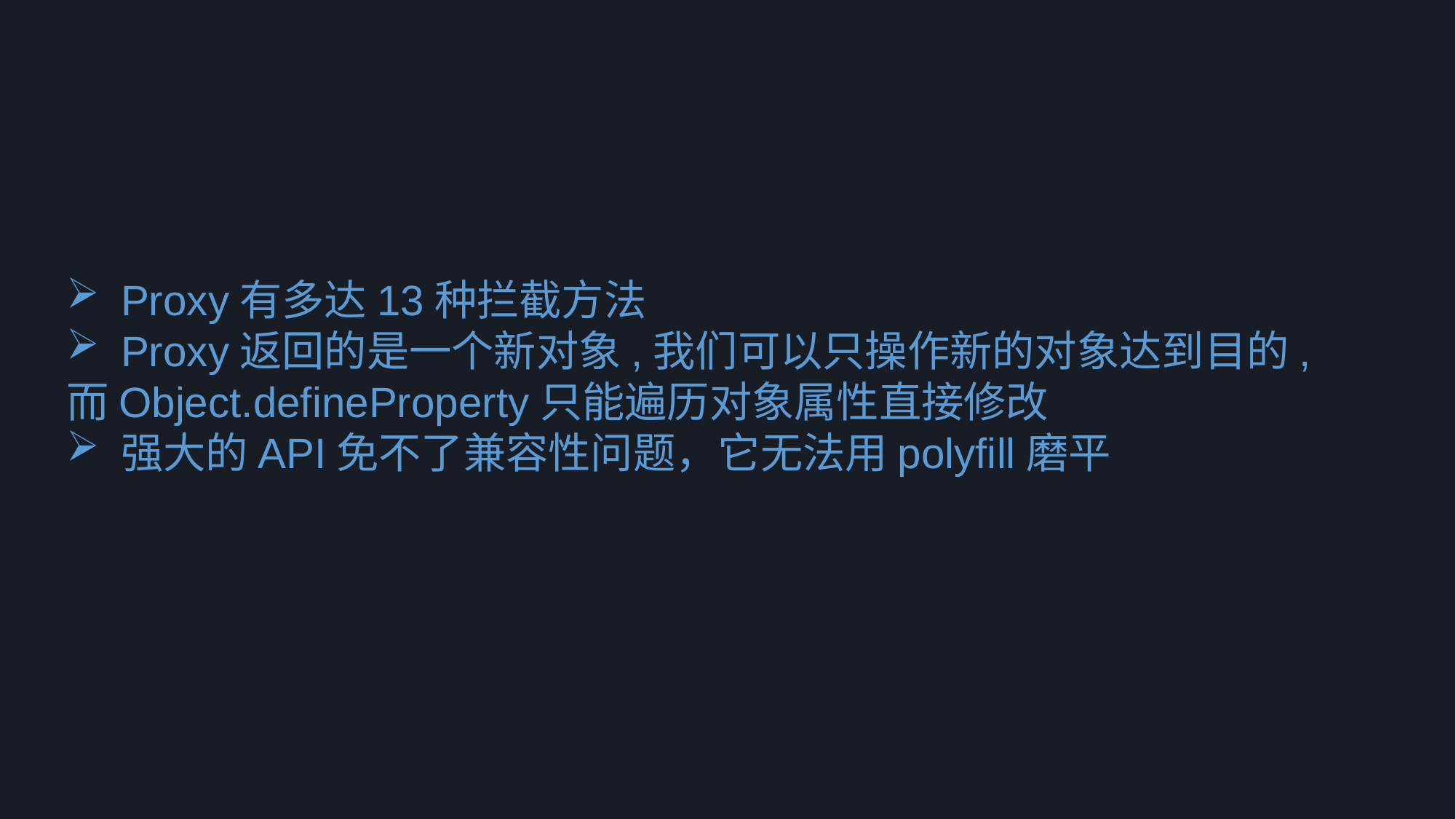

Proxy有多达13种拦截方法
Proxy返回的是一个新对象,我们可以只操作新的对象达到目的,
而Object.defineProperty只能遍历对象属性直接修改
强大的API免不了兼容性问题，它无法用polyfill磨平